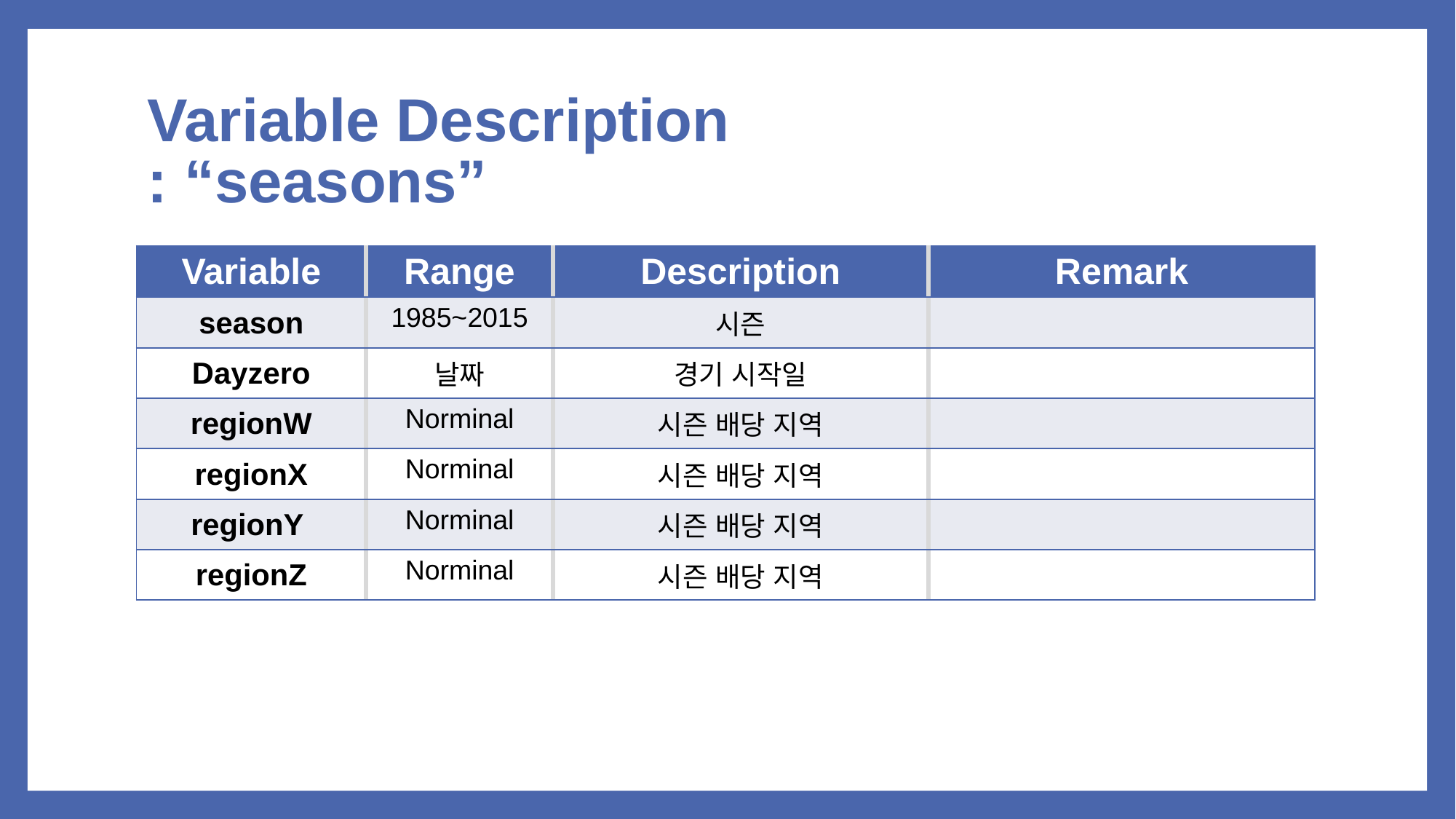

# Variable Description : “seasons”
| Variable | Range | Description | Remark |
| --- | --- | --- | --- |
| season | 1985~2015 | 시즌 |  |
| Dayzero | 날짜 | 경기 시작일 |  |
| regionW | Norminal | 시즌 배당 지역 |  |
| regionX | Norminal | 시즌 배당 지역 |  |
| regionY | Norminal | 시즌 배당 지역 |  |
| regionZ | Norminal | 시즌 배당 지역 |  |